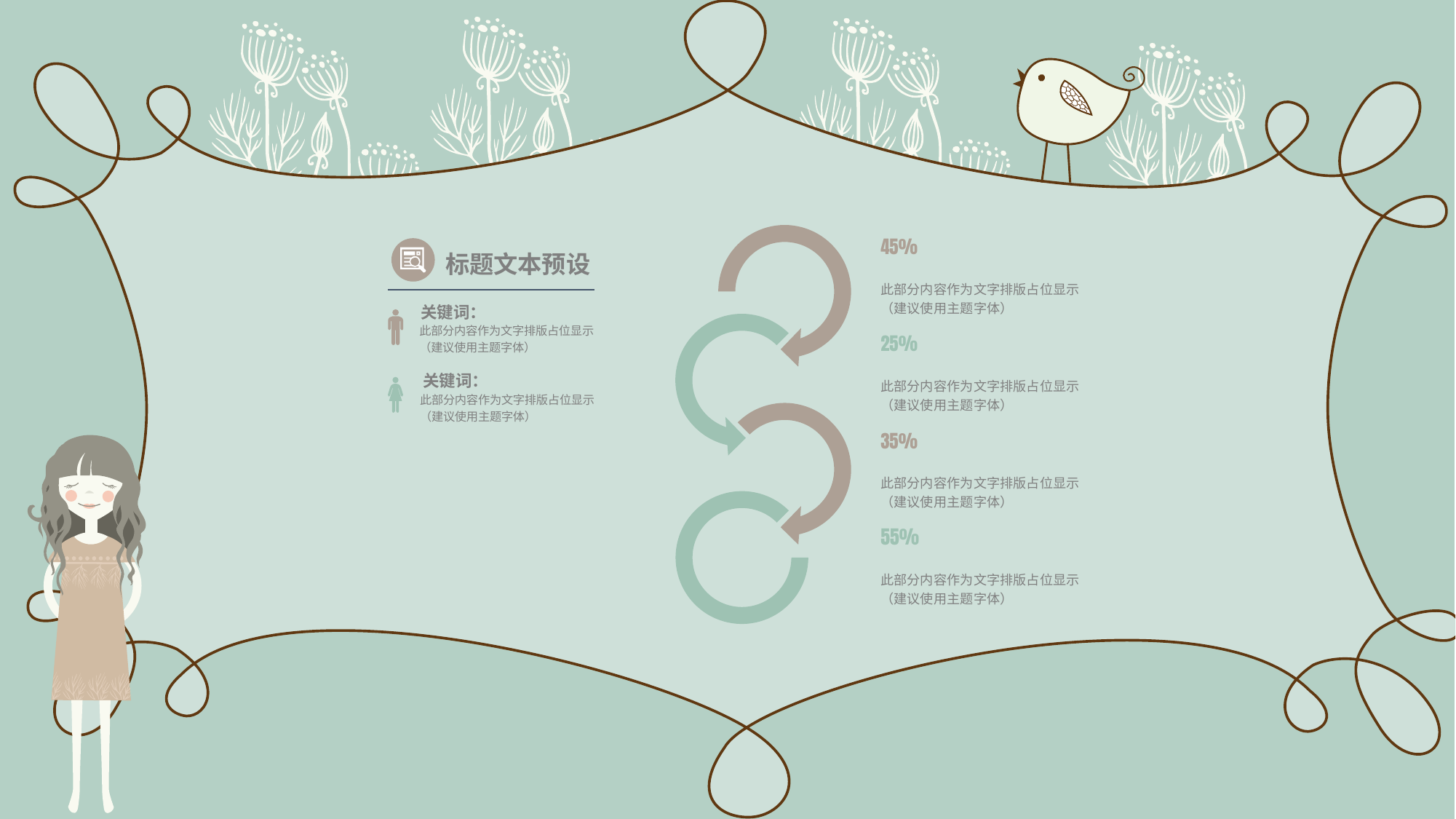

45%
此部分内容作为文字排版占位显示
（建议使用主题字体）

25%
此部分内容作为文字排版占位显示
（建议使用主题字体）

35%
此部分内容作为文字排版占位显示
（建议使用主题字体）

55%
此部分内容作为文字排版占位显示
（建议使用主题字体）

标题文本预设
关键词：

此部分内容作为文字排版占位显示
（建议使用主题字体）
关键词：

此部分内容作为文字排版占位显示
（建议使用主题字体）